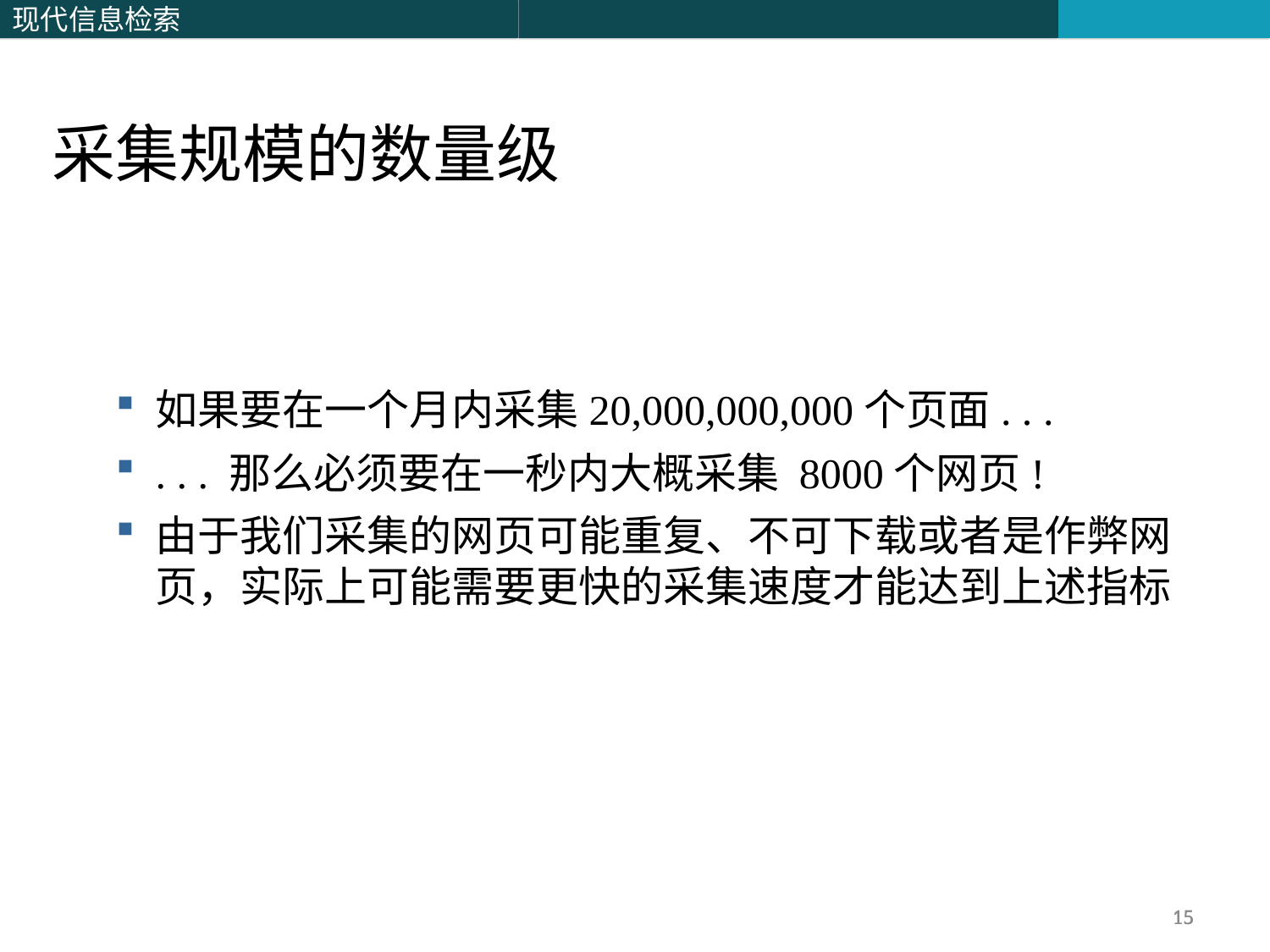

采集规模的数量级
如果要在一个月内采集20,000,000,000个页面. . .
. . . 那么必须要在一秒内大概采集 8000个网页!
由于我们采集的网页可能重复、不可下载或者是作弊网页，实际上可能需要更快的采集速度才能达到上述指标
15
15